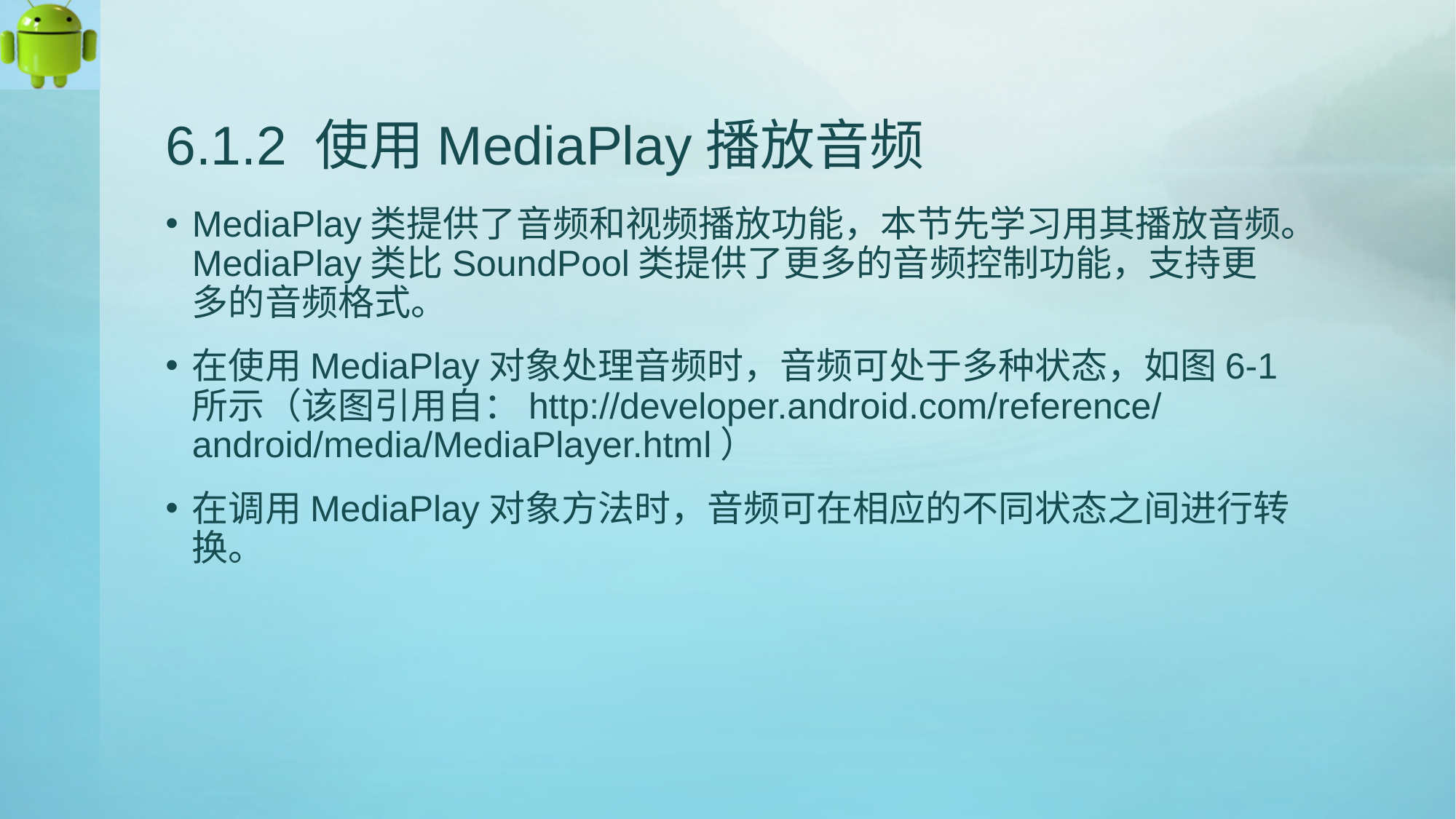

# 6.1.2 使用MediaPlay播放音频
MediaPlay类提供了音频和视频播放功能，本节先学习用其播放音频。MediaPlay类比SoundPool类提供了更多的音频控制功能，支持更多的音频格式。
在使用MediaPlay对象处理音频时，音频可处于多种状态，如图6-1所示（该图引用自：http://developer.android.com/reference/android/media/MediaPlayer.html）
在调用MediaPlay对象方法时，音频可在相应的不同状态之间进行转换。